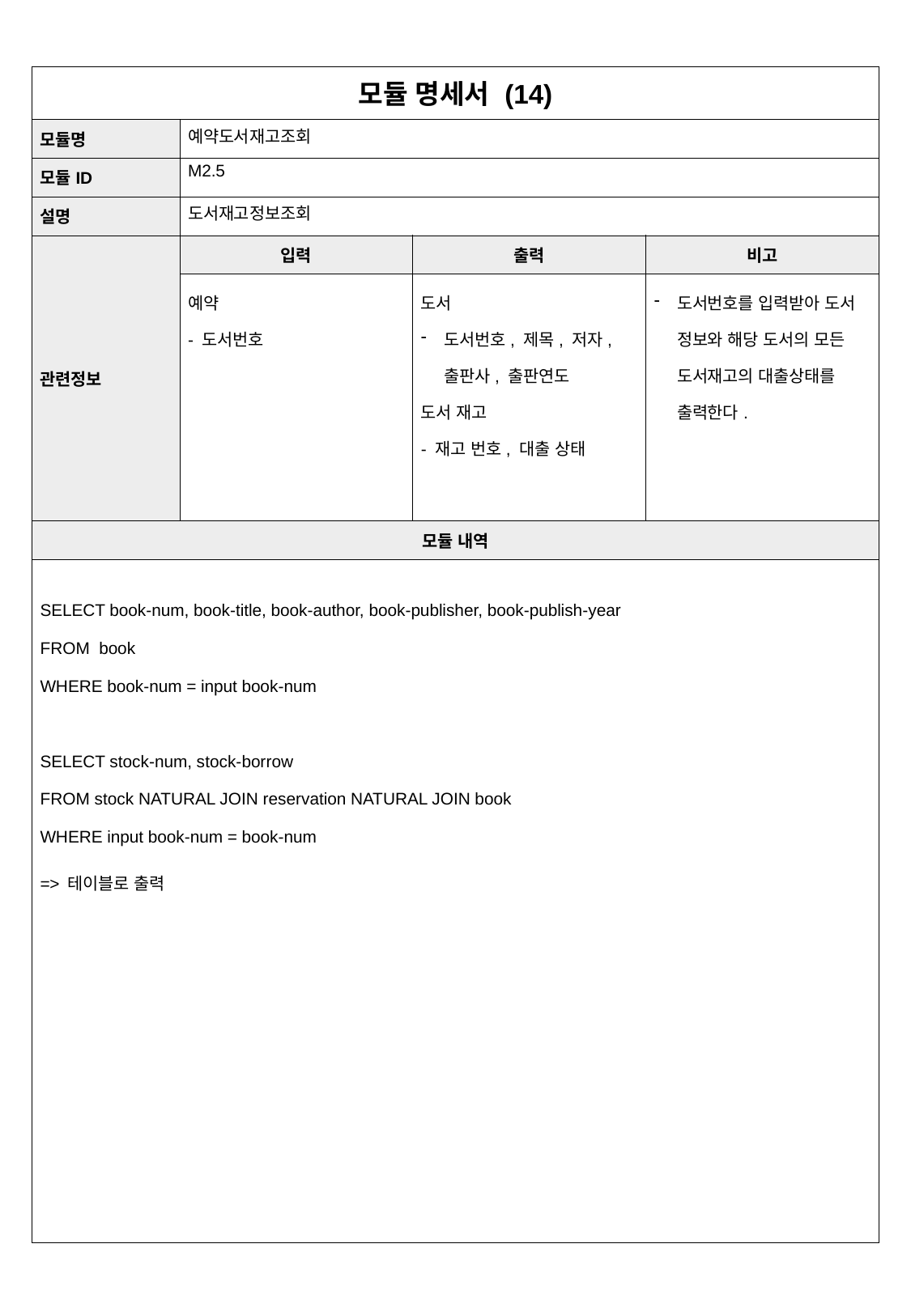

| 모듈 명세서 (14) | 주문신청서작성 |  |  |
| --- | --- | --- | --- |
| 모듈명 | 예약도서재고조회 |  |  |
| 모듈ID | M2.5 |  |  |
| 설명 | 도서재고정보조회 |  |  |
| 관련정보 | 입력 | 출력 | 비고 |
|  | 예약 - 도서번호 | 도서 도서번호, 제목, 저자, 출판사, 출판연도 도서 재고 - 재고 번호, 대출 상태 | 도서번호를 입력받아 도서 정보와 해당 도서의 모든 도서재고의 대출상태를 출력한다. |
| 모듈 내역 |  |  |  |
| SELECT book-num, book-title, book-author, book-publisher, book-publish-year FROM book WHERE book-num = input book-num SELECT stock-num, stock-borrow FROM stock NATURAL JOIN reservation NATURAL JOIN book WHERE input book-num = book-num => 테이블로 출력 |  |  |  |